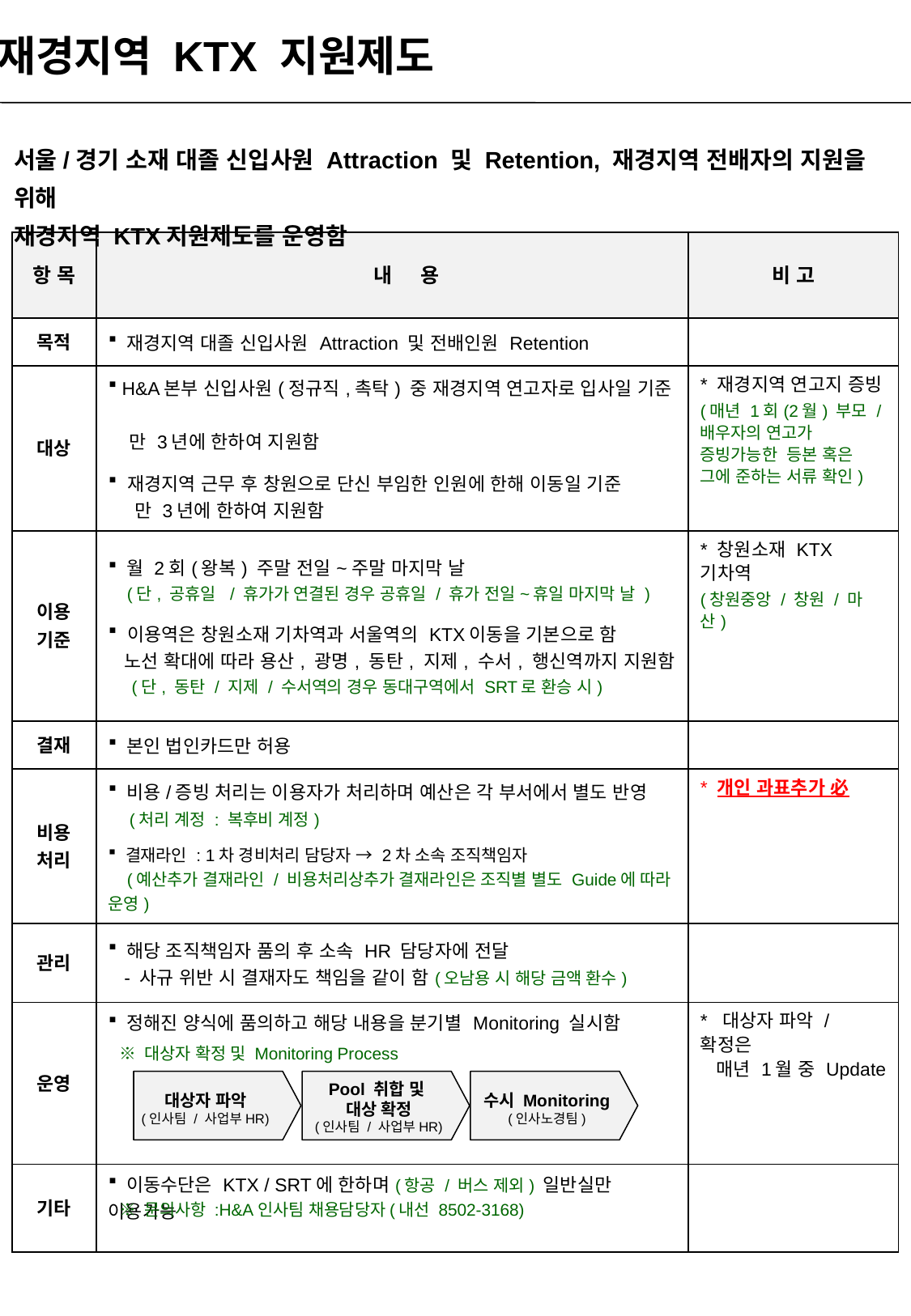

재경지역 KTX 지원제도
서울/경기 소재 대졸 신입사원 Attraction 및 Retention, 재경지역 전배자의 지원을 위해
재경지역 KTX지원제도를 운영함
| 항 목 | 내 용 | 비 고 |
| --- | --- | --- |
| 목적 | 재경지역 대졸 신입사원 Attraction 및 전배인원 Retention |  |
| 대상 | H&A본부 신입사원(정규직,촉탁) 중 재경지역 연고자로 입사일 기준 만 3년에 한하여 지원함 재경지역 근무 후 창원으로 단신 부임한 인원에 한해 이동일 기준 만 3년에 한하여 지원함 | \* 재경지역 연고지 증빙 (매년 1회(2월) 부모 / 배우자의 연고가 증빙가능한 등본 혹은 그에 준하는 서류 확인) |
| 이용 기준 | 월 2회(왕복) 주말 전일~주말 마지막 날 (단, 공휴일 / 휴가가 연결된 경우 공휴일 / 휴가 전일~휴일 마지막 날 ) 이용역은 창원소재 기차역과 서울역의 KTX이동을 기본으로 함 노선 확대에 따라 용산, 광명, 동탄, 지제, 수서, 행신역까지 지원함 (단, 동탄 / 지제 / 수서역의 경우 동대구역에서 SRT로 환승 시) | \* 창원소재 KTX 기차역 (창원중앙 / 창원 / 마산) |
| 결재 | 본인 법인카드만 허용 |  |
| 비용 처리 | 비용/증빙 처리는 이용자가 처리하며 예산은 각 부서에서 별도 반영 (처리 계정 : 복후비 계정) 결재라인 : 1차 경비처리 담당자 → 2차 소속 조직책임자 (예산추가 결재라인 / 비용처리상추가 결재라인은 조직별 별도 Guide에 따라 운영) | \* 개인 과표추가 必 |
| 관리 | 해당 조직책임자 품의 후 소속 HR 담당자에 전달 - 사규 위반 시 결재자도 책임을 같이 함(오남용 시 해당 금액 환수) |  |
| 운영 | 정해진 양식에 품의하고 해당 내용을 분기별 Monitoring 실시함 | \* 대상자 파악 / 확정은 매년 1월 중 Update |
| 기타 | 이동수단은 KTX / SRT에 한하며(항공 / 버스 제외) 일반실만 이용가능 |  |
※ 대상자 확정 및 Monitoring Process

Pool 취합 및
대상 확정
(인사팀 / 사업부HR)
대상자 파악
(인사팀 / 사업부HR)
수시 Monitoring
(인사노경팀)
※ 문의사항 :H&A인사팀 채용담당자(내선 8502-3168)